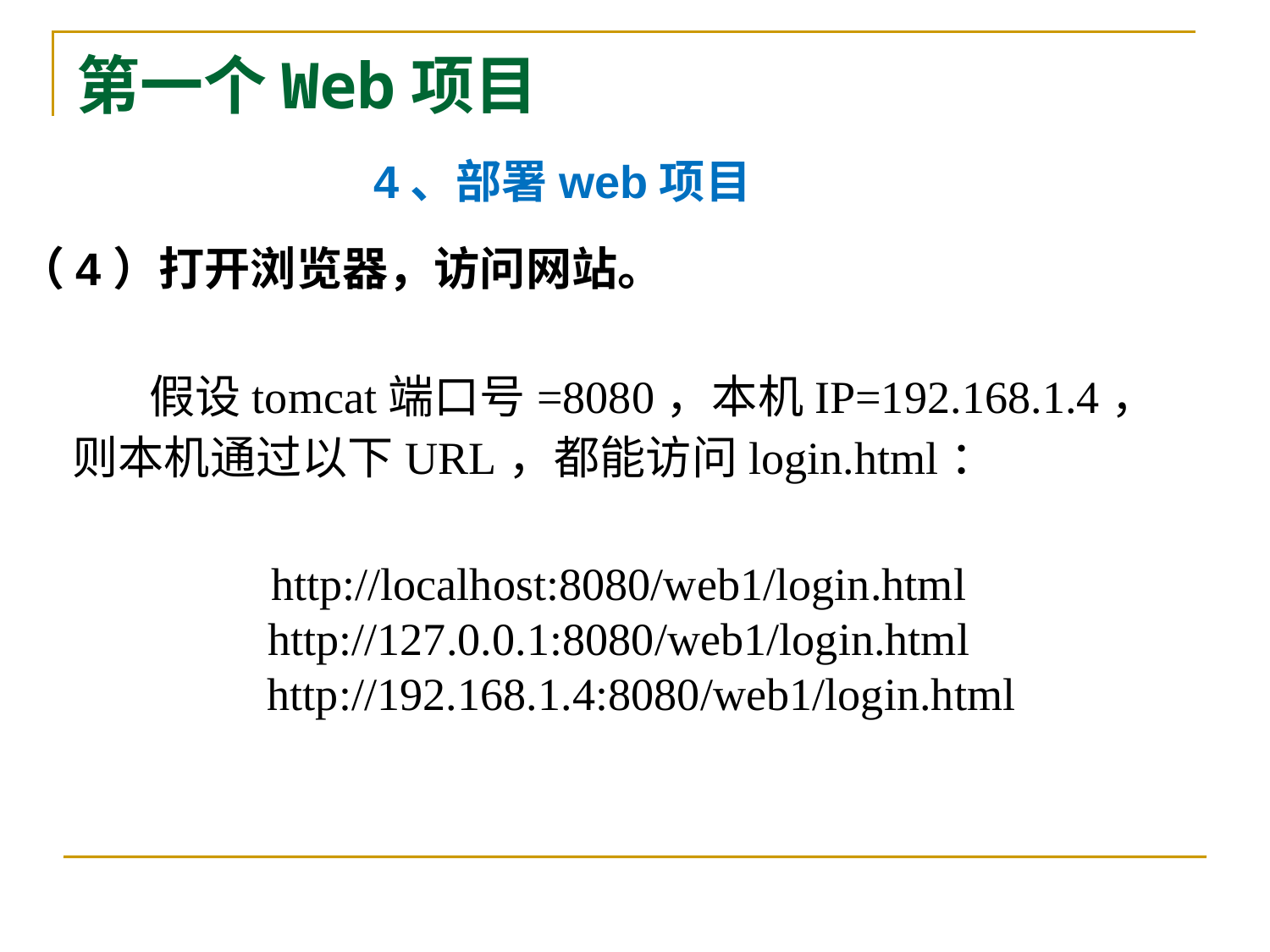

# 第一个Web项目

4、部署web项目
（4）打开浏览器，访问网站。
       假设tomcat端口号=8080，本机IP=192.168.1.4，则本机通过以下URL，都能访问login.html：

http://localhost:8080/web1/login.html
http://127.0.0.1:8080/web1/login.html
    http://192.168.1.4:8080/web1/login.html